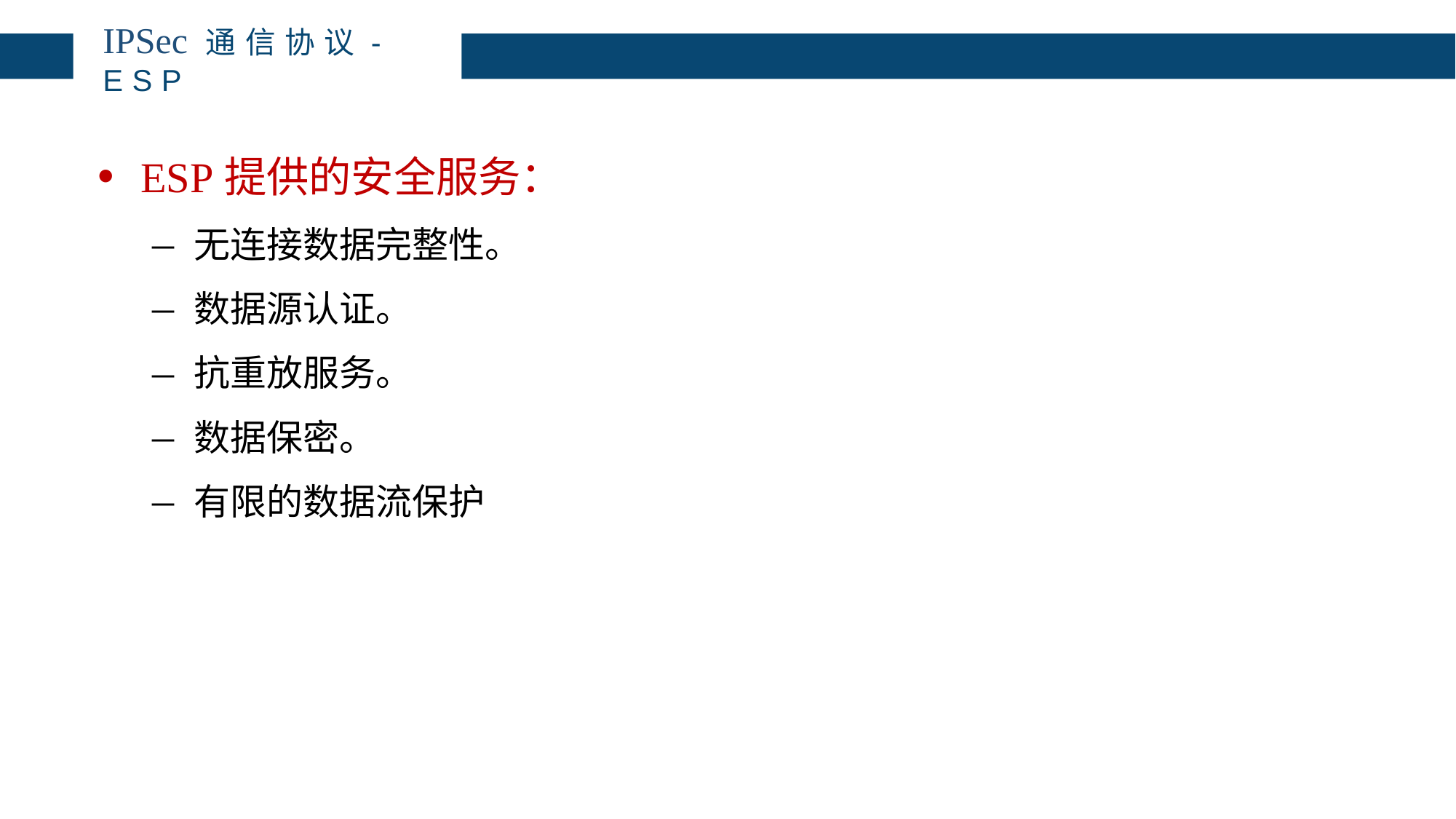

# IPSec 通信协议-ESP
ESP提供的安全服务：
无连接数据完整性。
数据源认证。
抗重放服务。
数据保密。
有限的数据流保护